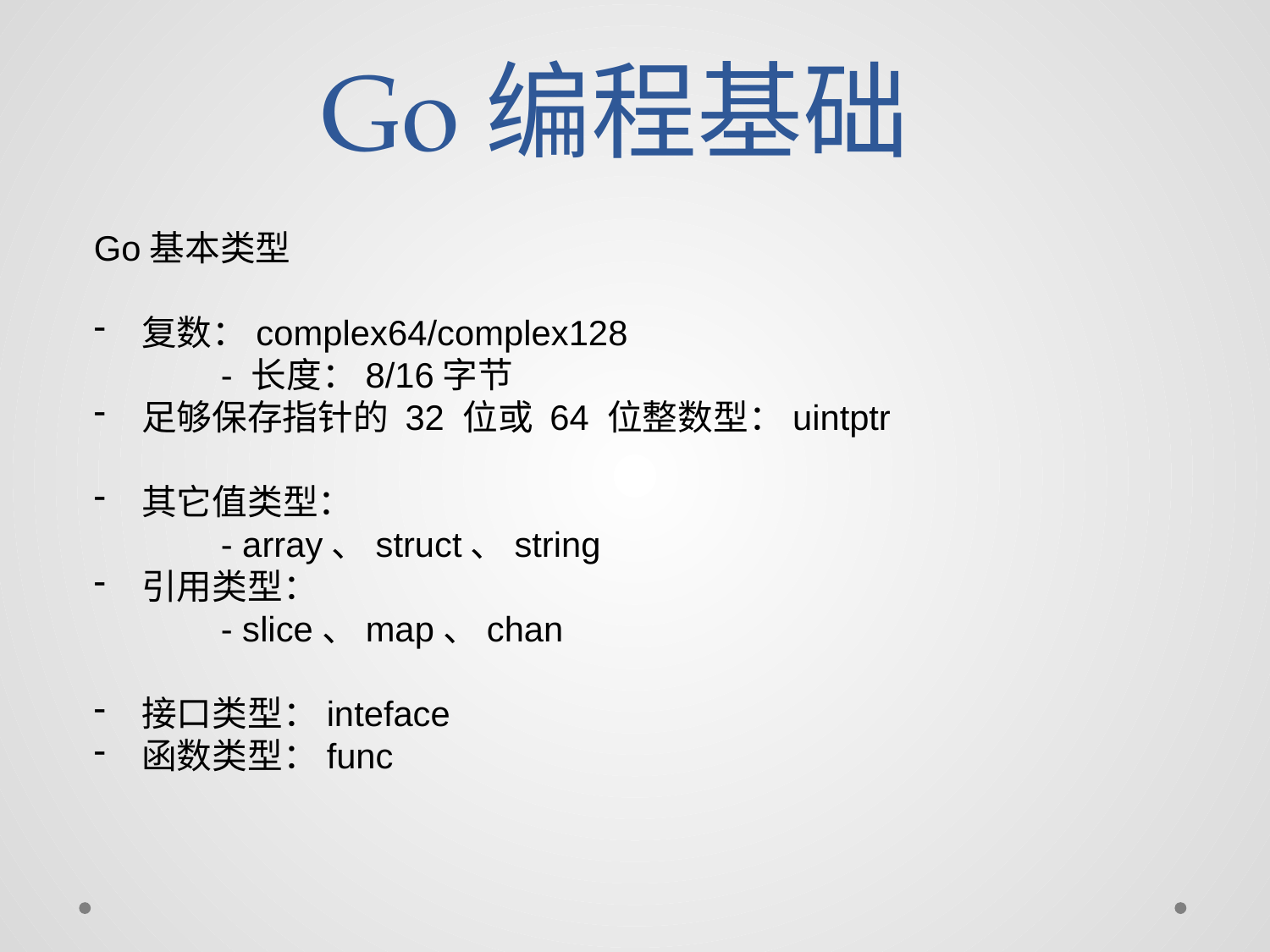

# Go编程基础
Go基本类型

复数：complex64/complex128
	- 长度：8/16字节
足够保存指针的 32 位或 64 位整数型：uintptr

其它值类型：
	- array、struct、string
引用类型：
	- slice、map、chan

接口类型：inteface
函数类型：func